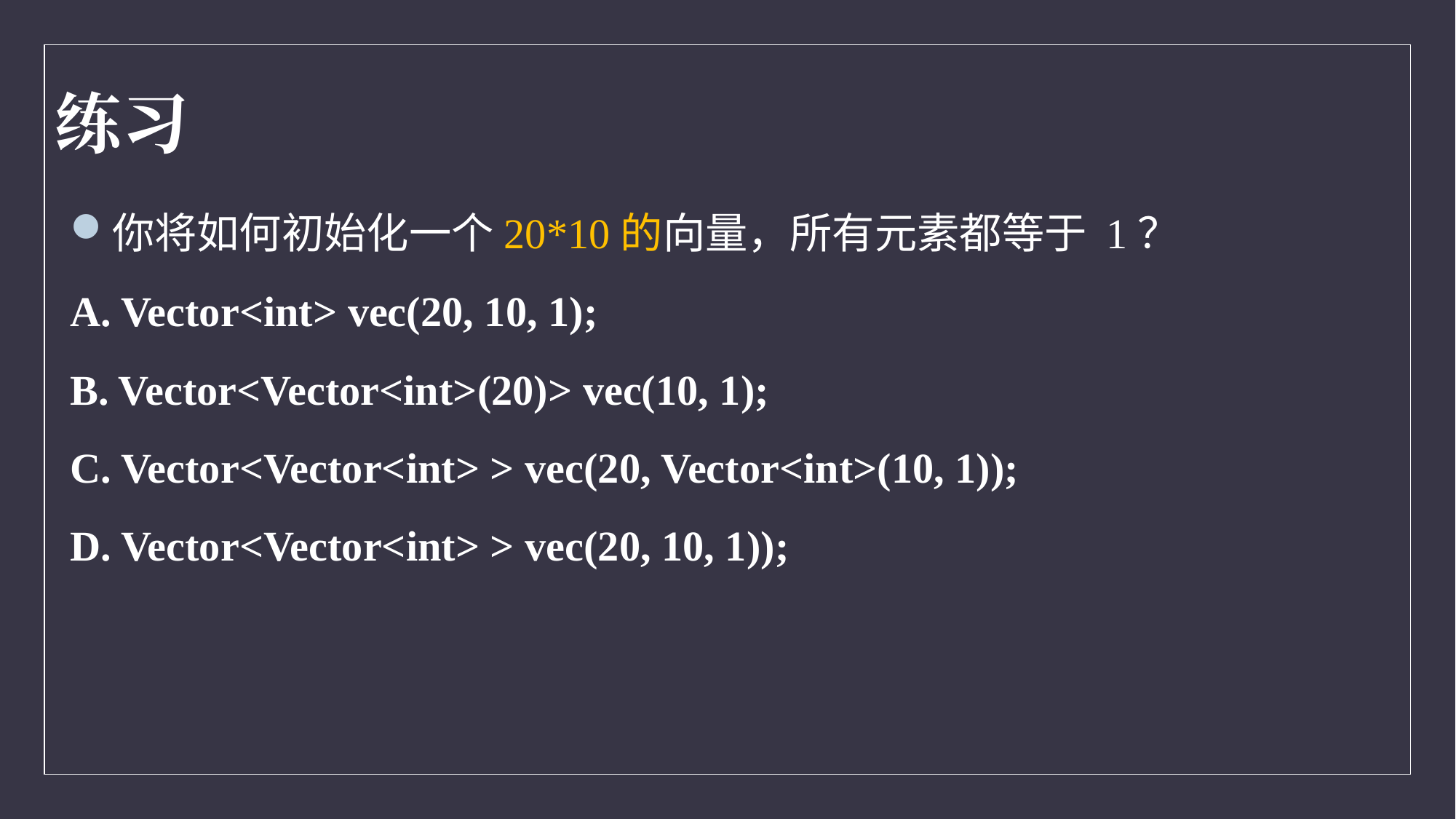

练习
你将如何初始化一个20*10的向量，所有元素都等于 1？
A. Vector<int> vec(20, 10, 1);
B. Vector<Vector<int>(20)> vec(10, 1);
C. Vector<Vector<int> > vec(20, Vector<int>(10, 1));
D. Vector<Vector<int> > vec(20, 10, 1));